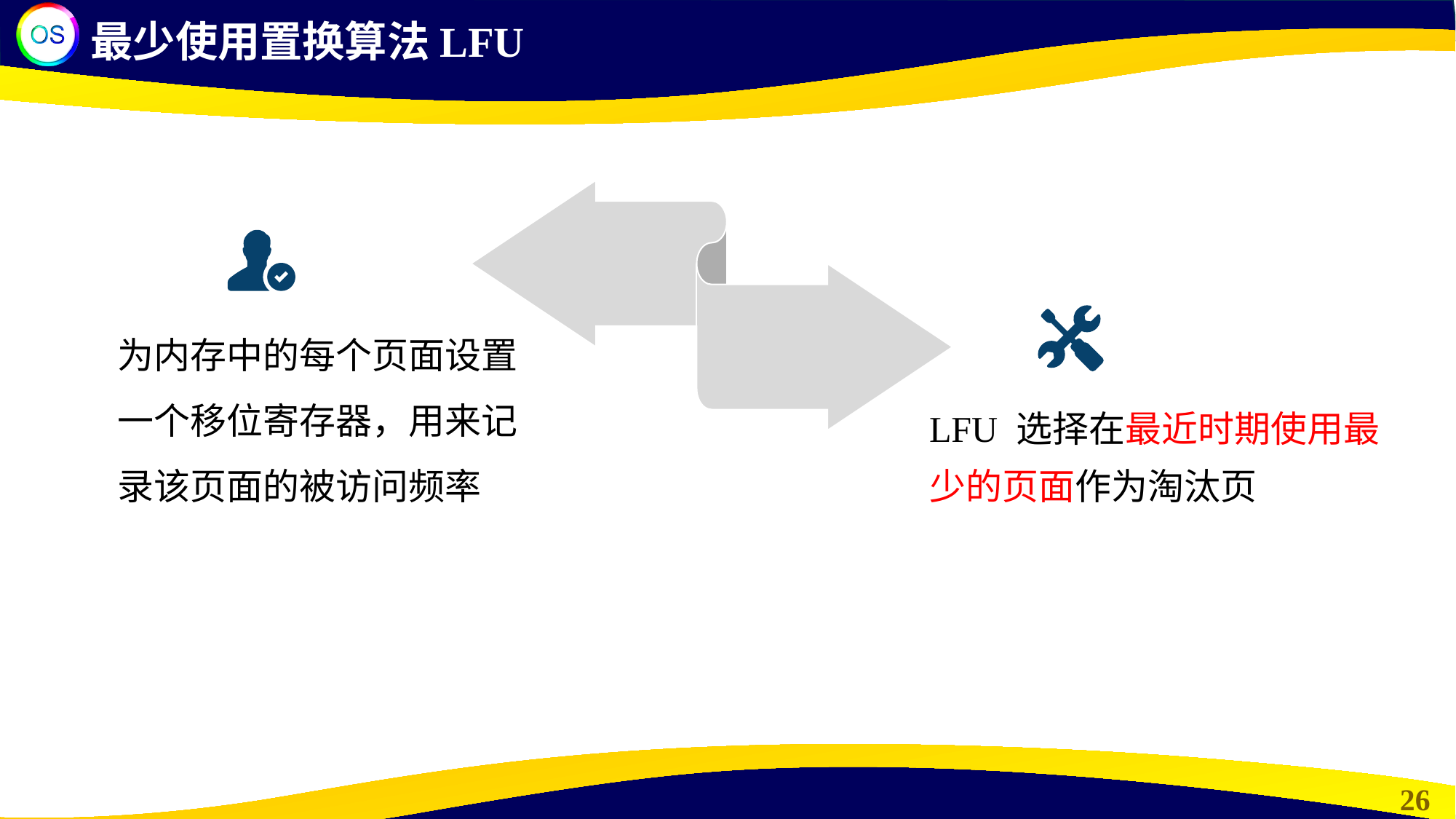

最少使用置换算法LFU

为内存中的每个页面设置一个移位寄存器，用来记录该页面的被访问频率

LFU 选择在最近时期使用最少的页面作为淘汰页